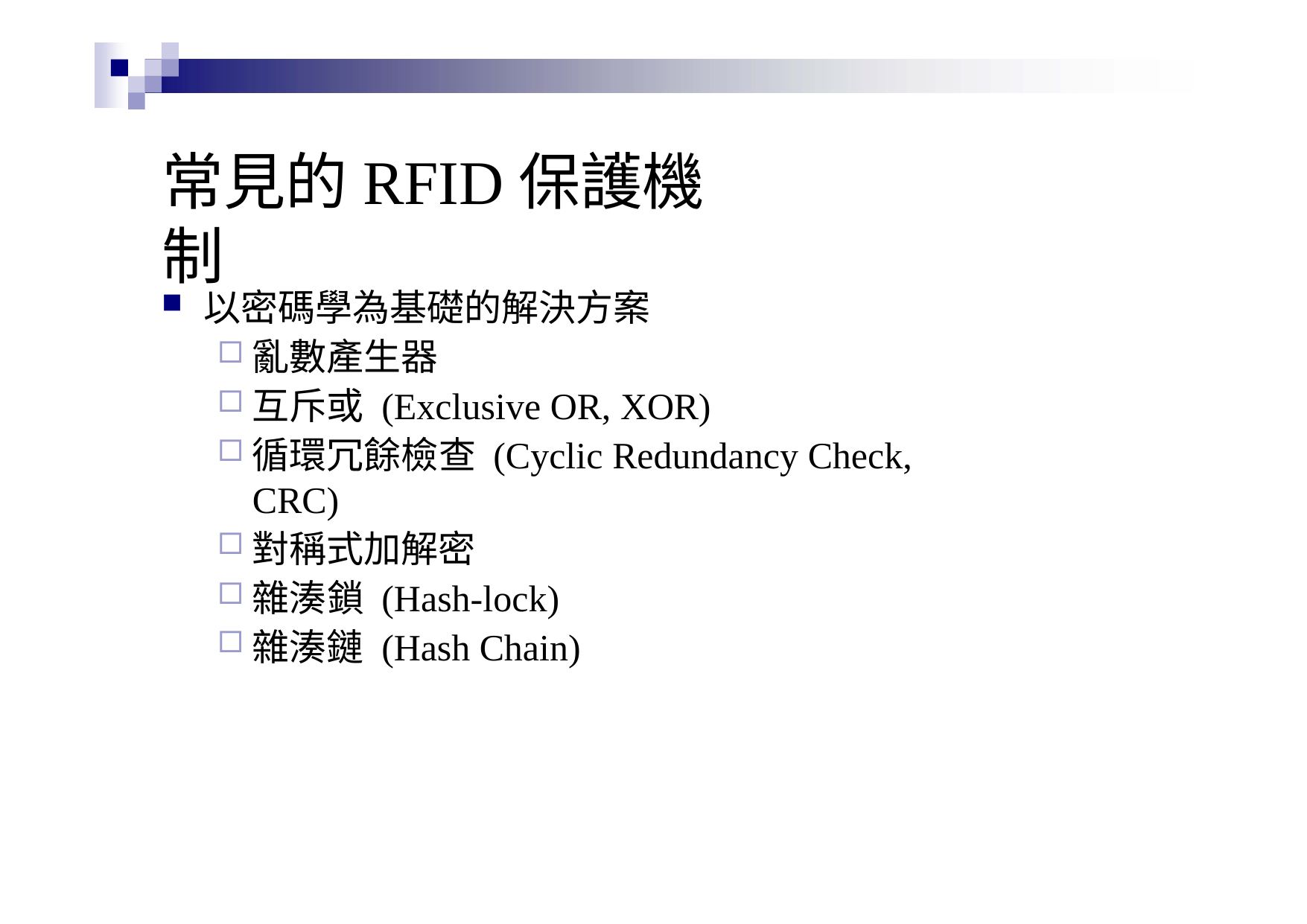

# 常見的RFID保護機制
以密碼學為基礎的解決方案
亂數產生器
互斥或 (Exclusive OR, XOR)
循環冗餘檢查 (Cyclic Redundancy Check, CRC)
對稱式加解密
雜湊鎖 (Hash-lock)
雜湊鏈 (Hash Chain)